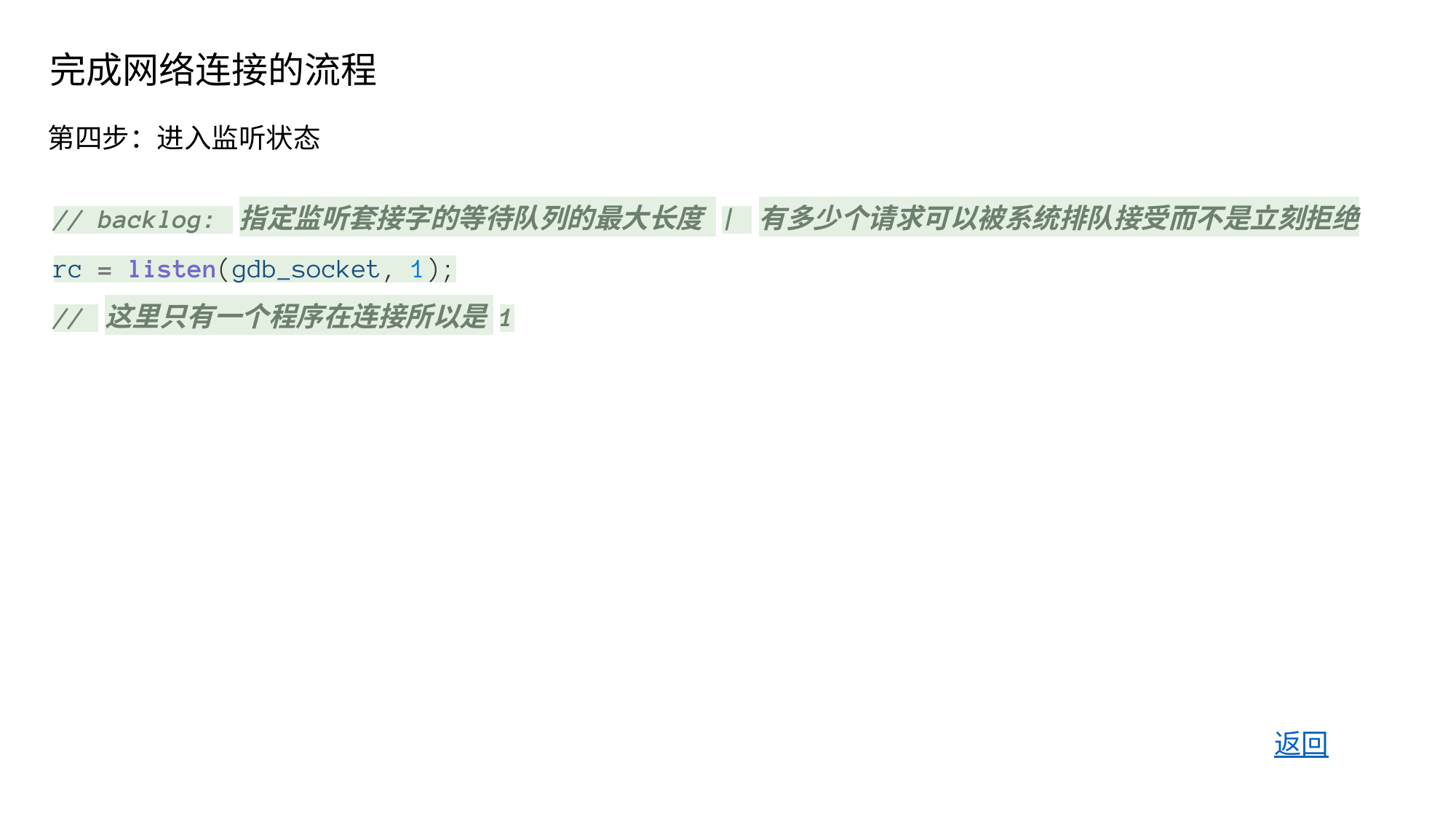

完成网络连接的流程
第四步：进入监听状态
// backlog: 指定监听套接字的等待队列的最大长度  | 有多少个请求可以被系统排队接受而不是立刻拒绝
rc = listen(gdb_socket, 1);
// 这里只有一个程序在连接所以是 1
返回